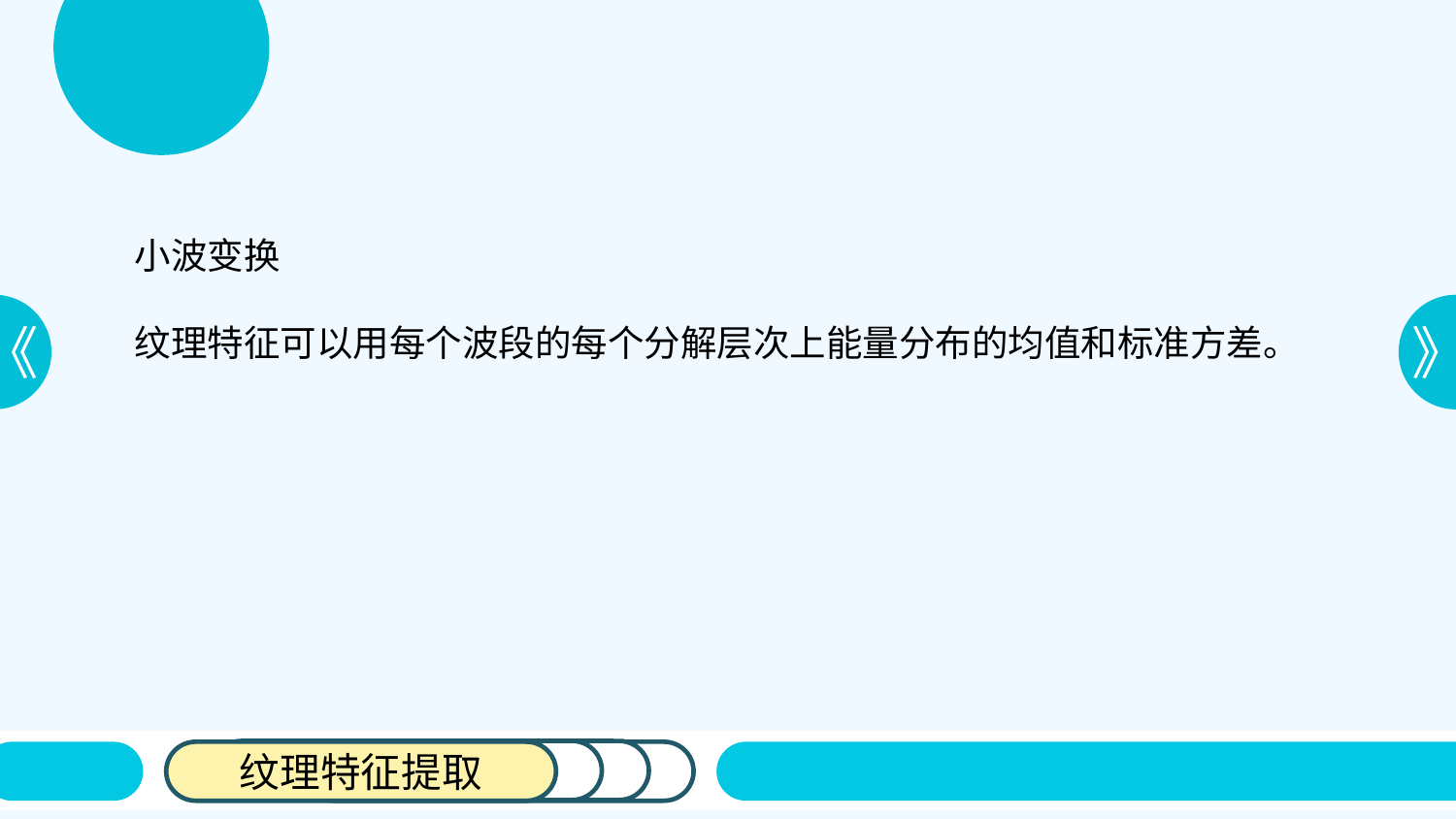

小波变换

纹理特征可以用每个波段的每个分解层次上能量分布的均值和标准方差。

纹理特征提取